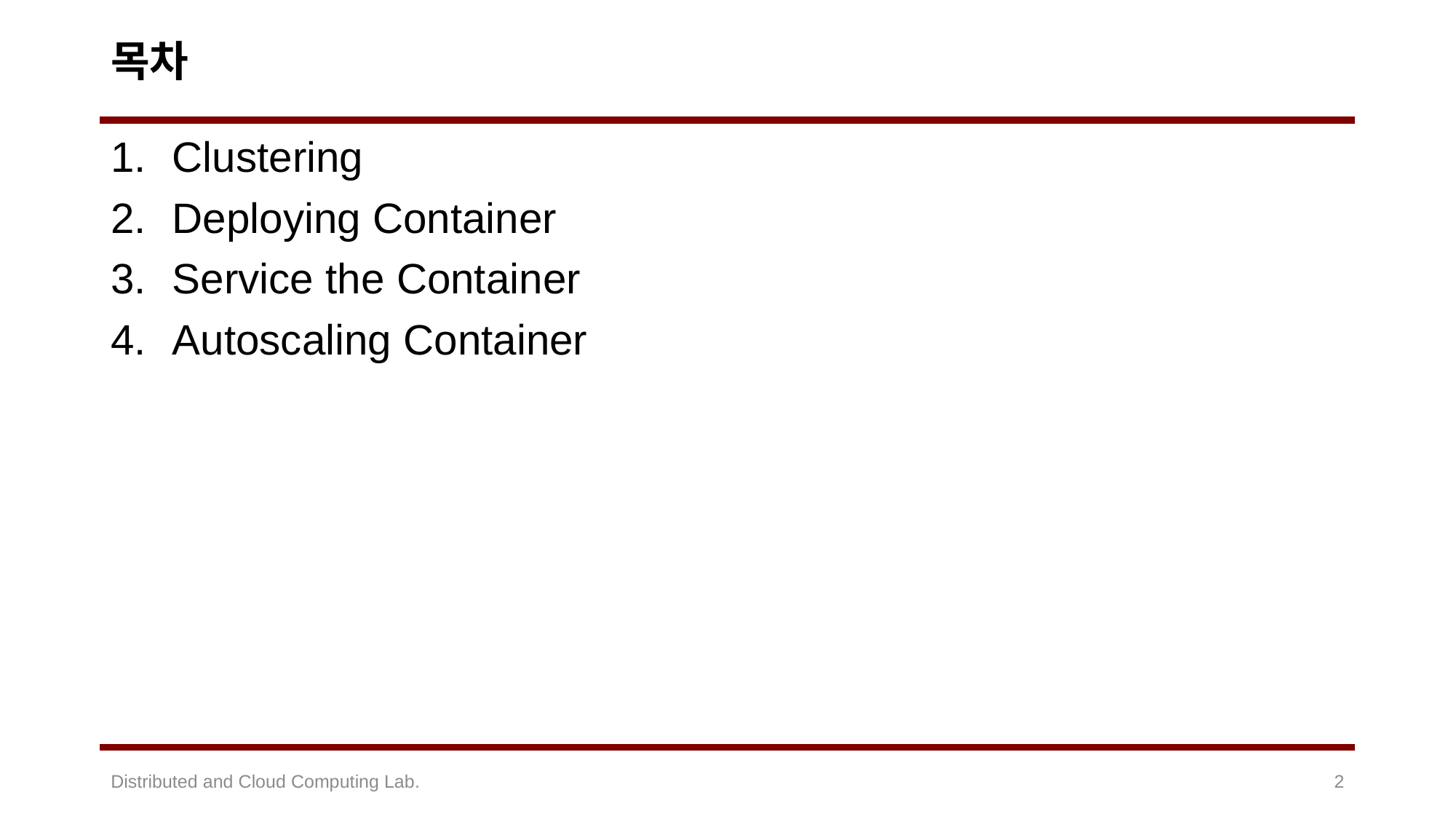

# 목차
Clustering
Deploying Container
Service the Container
Autoscaling Container

Distributed and Cloud Computing Lab.
2